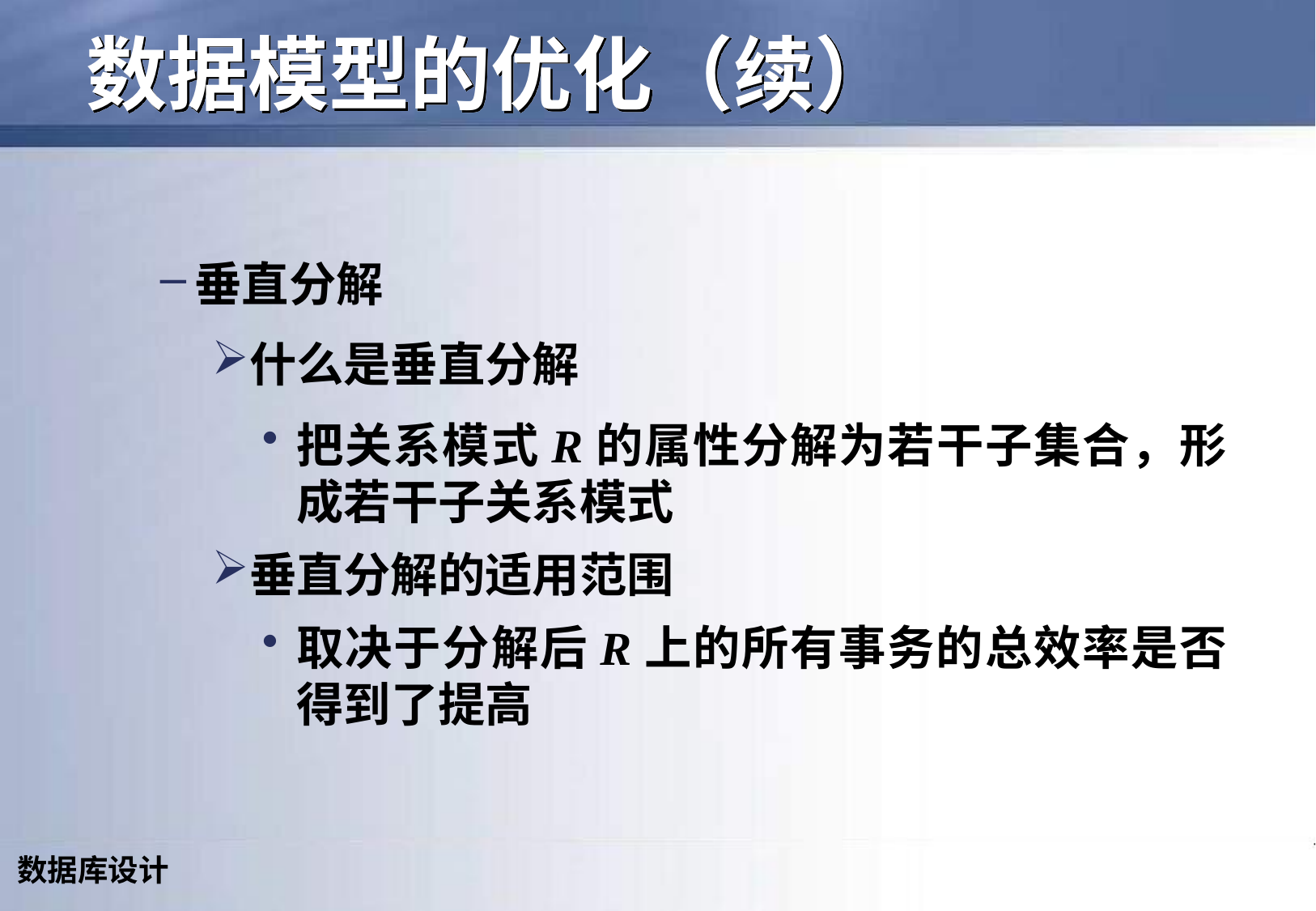

# 数据模型的优化（续）
垂直分解
什么是垂直分解
把关系模式R的属性分解为若干子集合，形成若干子关系模式
垂直分解的适用范围
取决于分解后R上的所有事务的总效率是否得到了提高

数据库设计